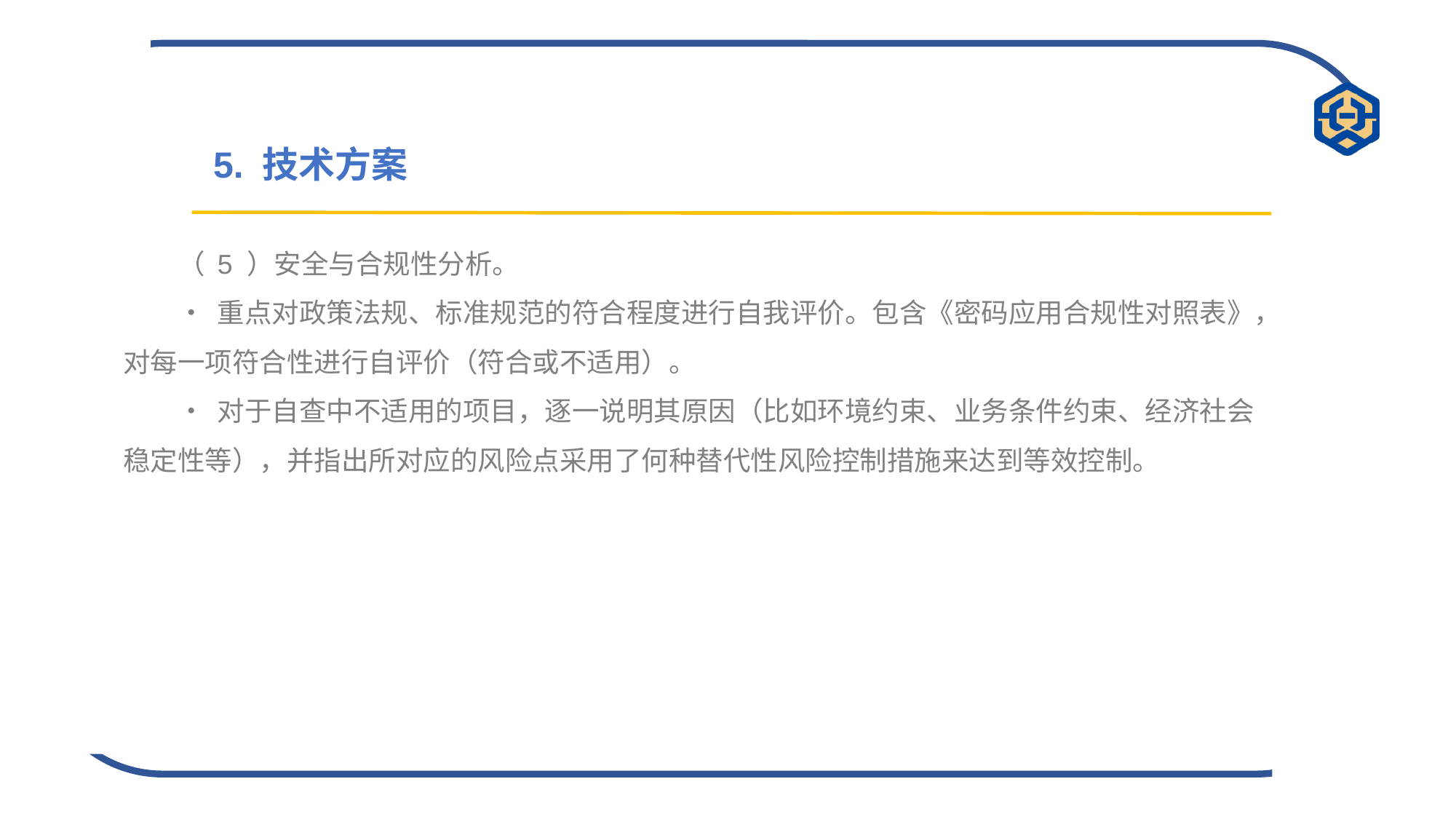

5. 技术方案
（ 5 ）安全与合规性分析。
• 重点对政策法规、标准规范的符合程度进行自我评价。包含《密码应用合规性对照表》，对每一项符合性进行自评价（符合或不适用）。
• 对于自查中不适用的项目，逐一说明其原因（比如环境约束、业务条件约束、经济社会稳定性等），并指出所对应的风险点采用了何种替代性风险控制措施来达到等效控制。